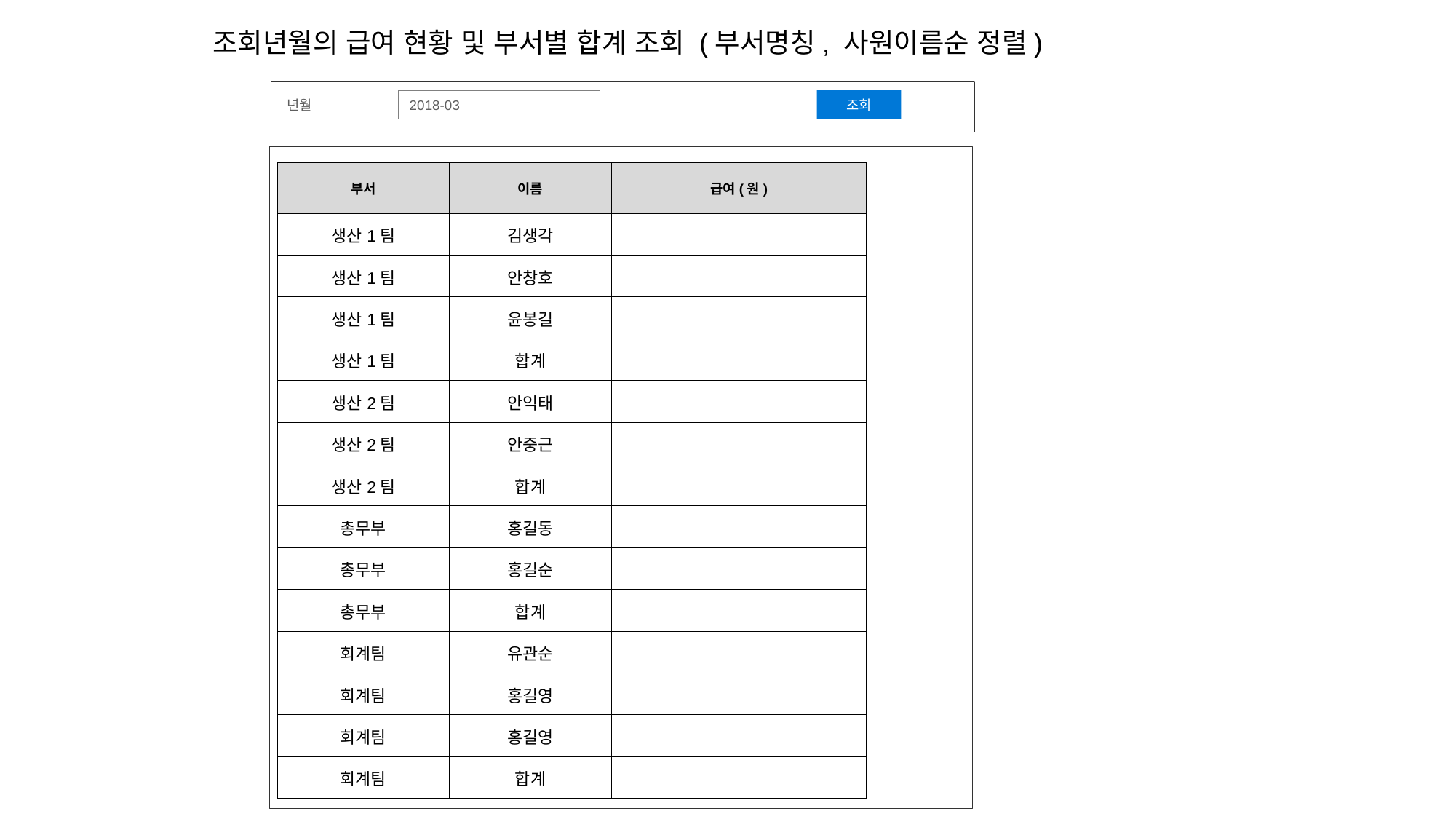

조회년월의 급여 현황 및 부서별 합계 조회 (부서명칭, 사원이름순 정렬)

조회
년월
2018-03

| 부서 | 이름 | 급여(원) |
| --- | --- | --- |
| 생산1팀 | 김생각 |  |
| 생산1팀 | 안창호 |  |
| 생산1팀 | 윤봉길 |  |
| 생산1팀 | 합계 |  |
| 생산2팀 | 안익태 |  |
| 생산2팀 | 안중근 |  |
| 생산2팀 | 합계 |  |
| 총무부 | 홍길동 |  |
| 총무부 | 홍길순 |  |
| 총무부 | 합계 |  |
| 회계팀 | 유관순 |  |
| 회계팀 | 홍길영 |  |
| 회계팀 | 홍길영 |  |
| 회계팀 | 합계 |  |